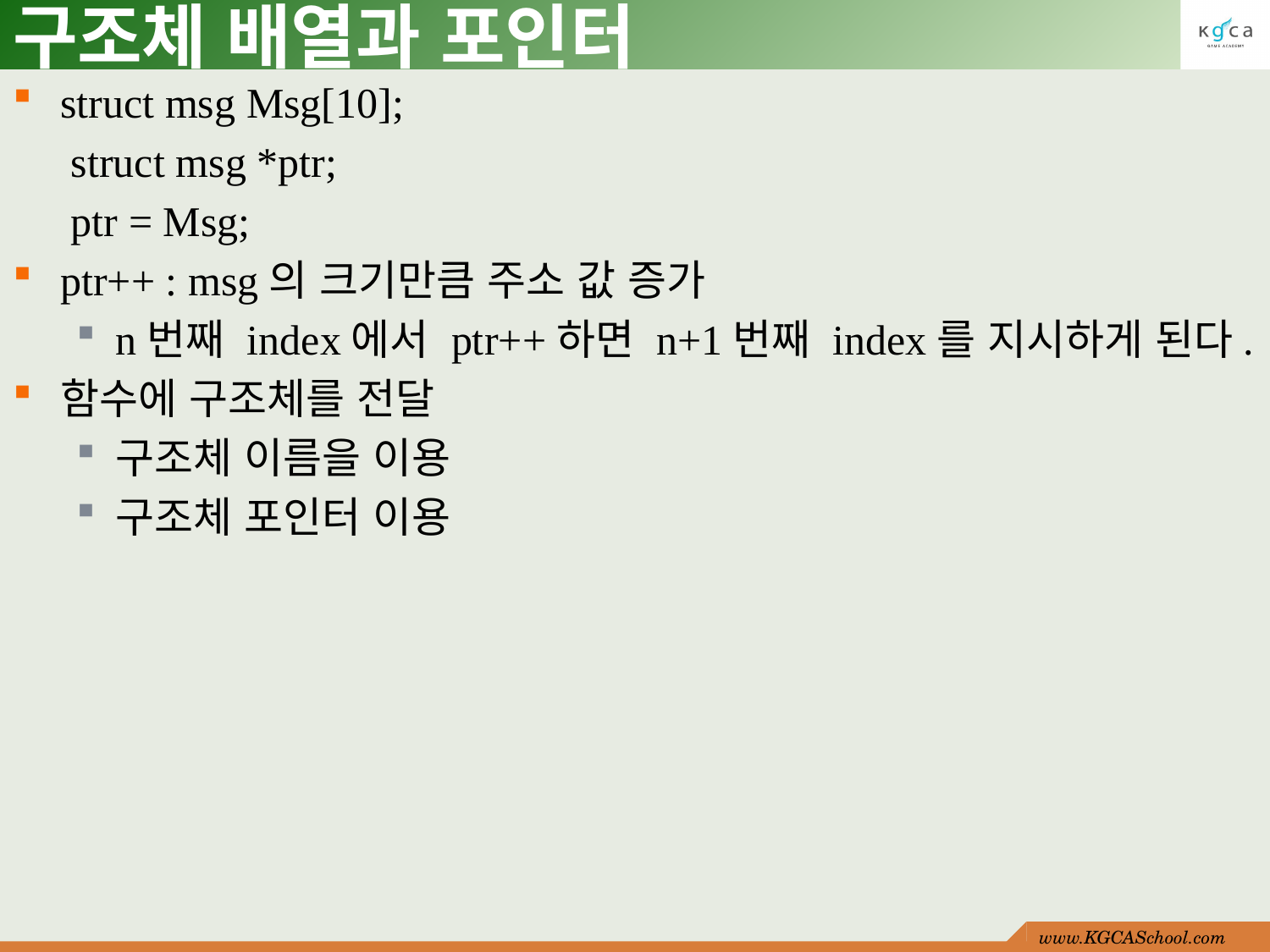

# 구조체 배열과 포인터
struct msg Msg[10];
 struct msg *ptr;
 ptr = Msg;
ptr++ : msg의 크기만큼 주소 값 증가
n번째 index에서 ptr++하면 n+1번째 index를 지시하게 된다.
함수에 구조체를 전달
구조체 이름을 이용
구조체 포인터 이용